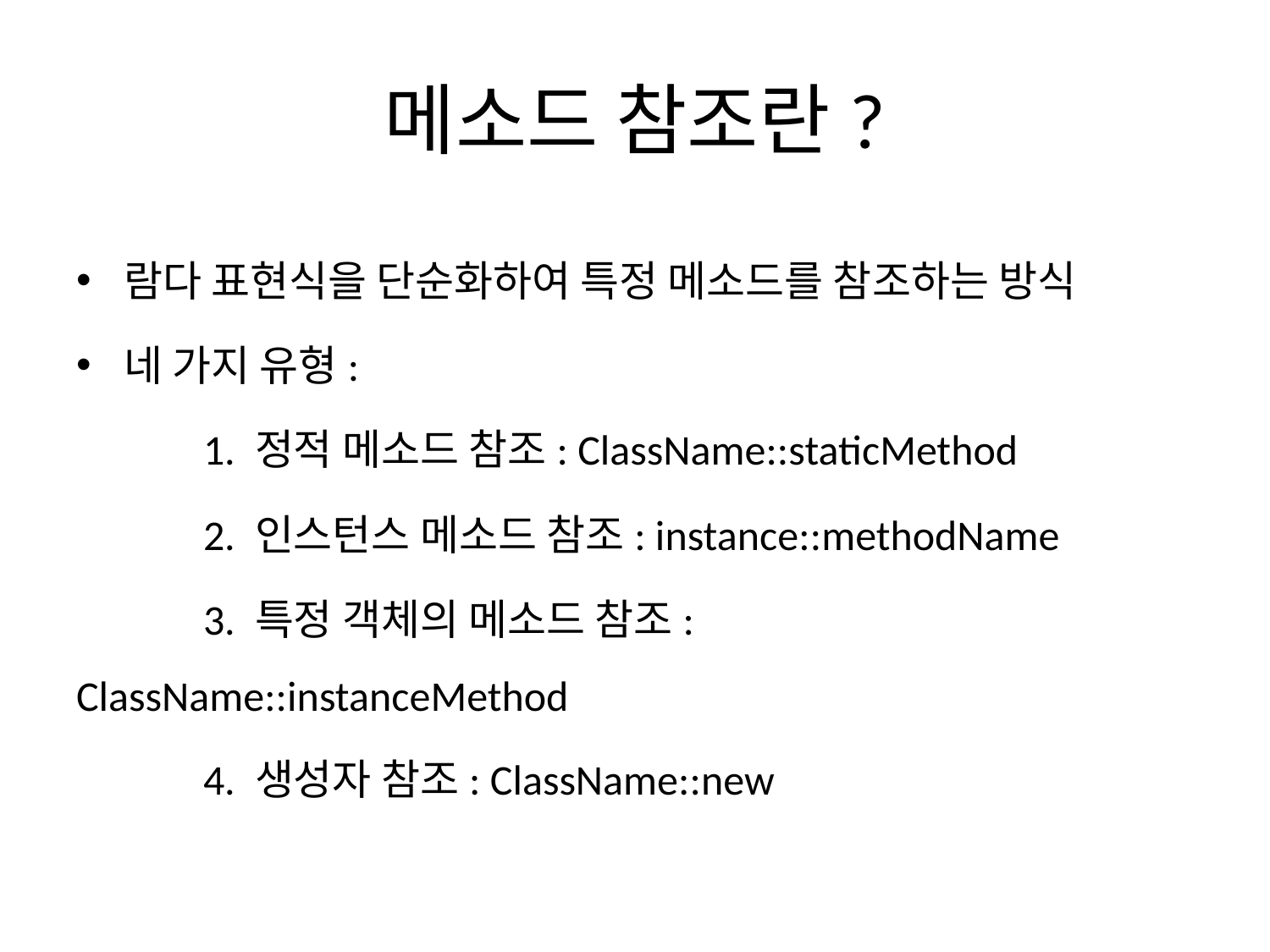

# 메소드 참조란?
람다 표현식을 단순화하여 특정 메소드를 참조하는 방식
네 가지 유형:
	1. 정적 메소드 참조: ClassName::staticMethod
	2. 인스턴스 메소드 참조: instance::methodName
	3. 특정 객체의 메소드 참조: ClassName::instanceMethod
	4. 생성자 참조: ClassName::new